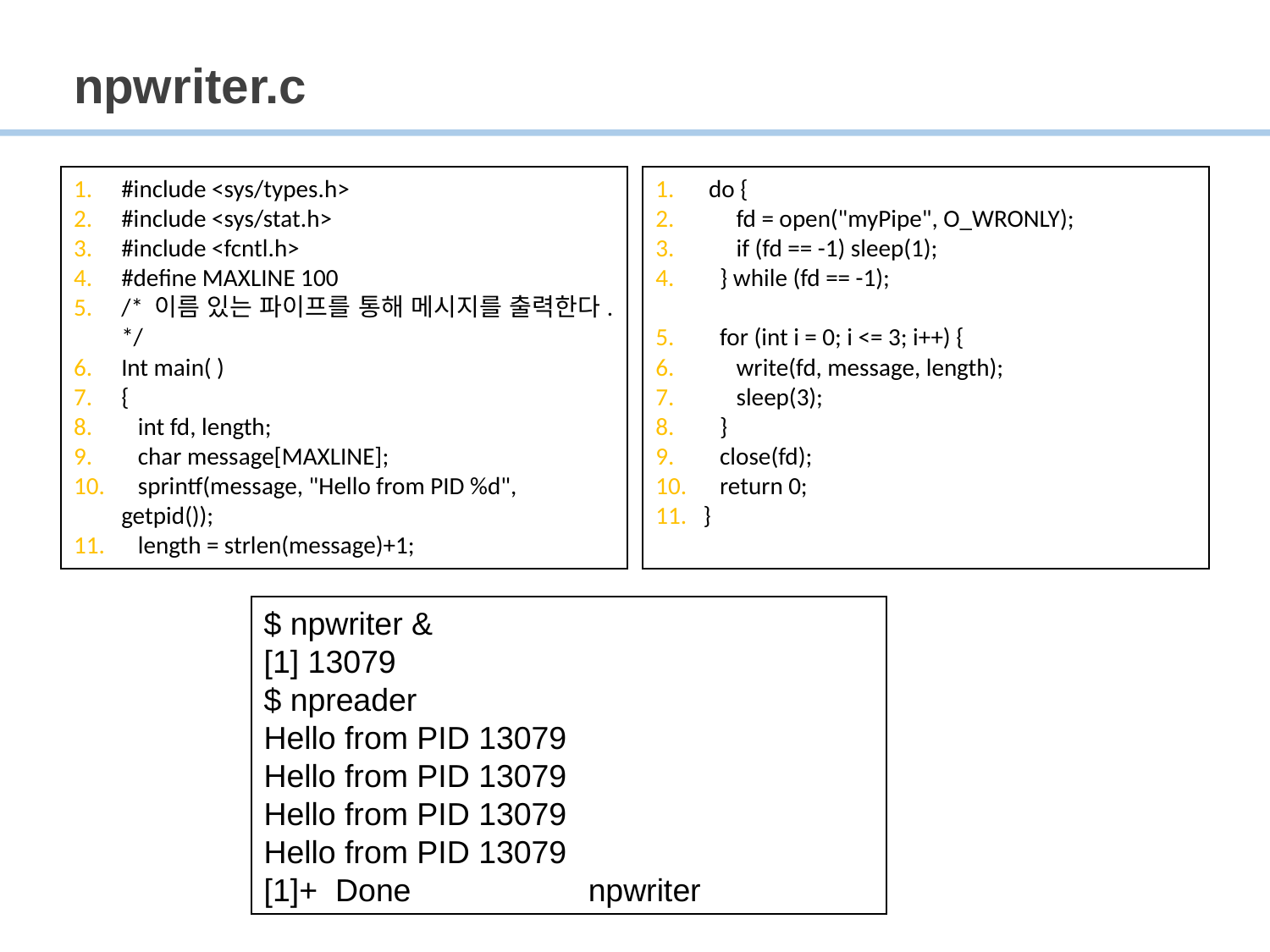

# npwriter.c
#include <sys/types.h>
#include <sys/stat.h>
#include <fcntl.h>
#define MAXLINE 100
/* 이름 있는 파이프를 통해 메시지를 출력한다. */
Int main( )
{
   int fd, length;
   char message[MAXLINE];
   sprintf(message, "Hello from PID %d", getpid());
   length = strlen(message)+1;

 do {
      fd = open("myPipe", O_WRONLY);
      if (fd == -1) sleep(1);
   } while (fd == -1);

   for (int i = 0; i <= 3; i++) {
      write(fd, message, length);
      sleep(3);
   }
   close(fd);
   return 0;
}
$ npwriter &
[1] 13079
$ npreader
Hello from PID 13079
Hello from PID 13079
Hello from PID 13079
Hello from PID 13079
[1]+  Done                    npwriter